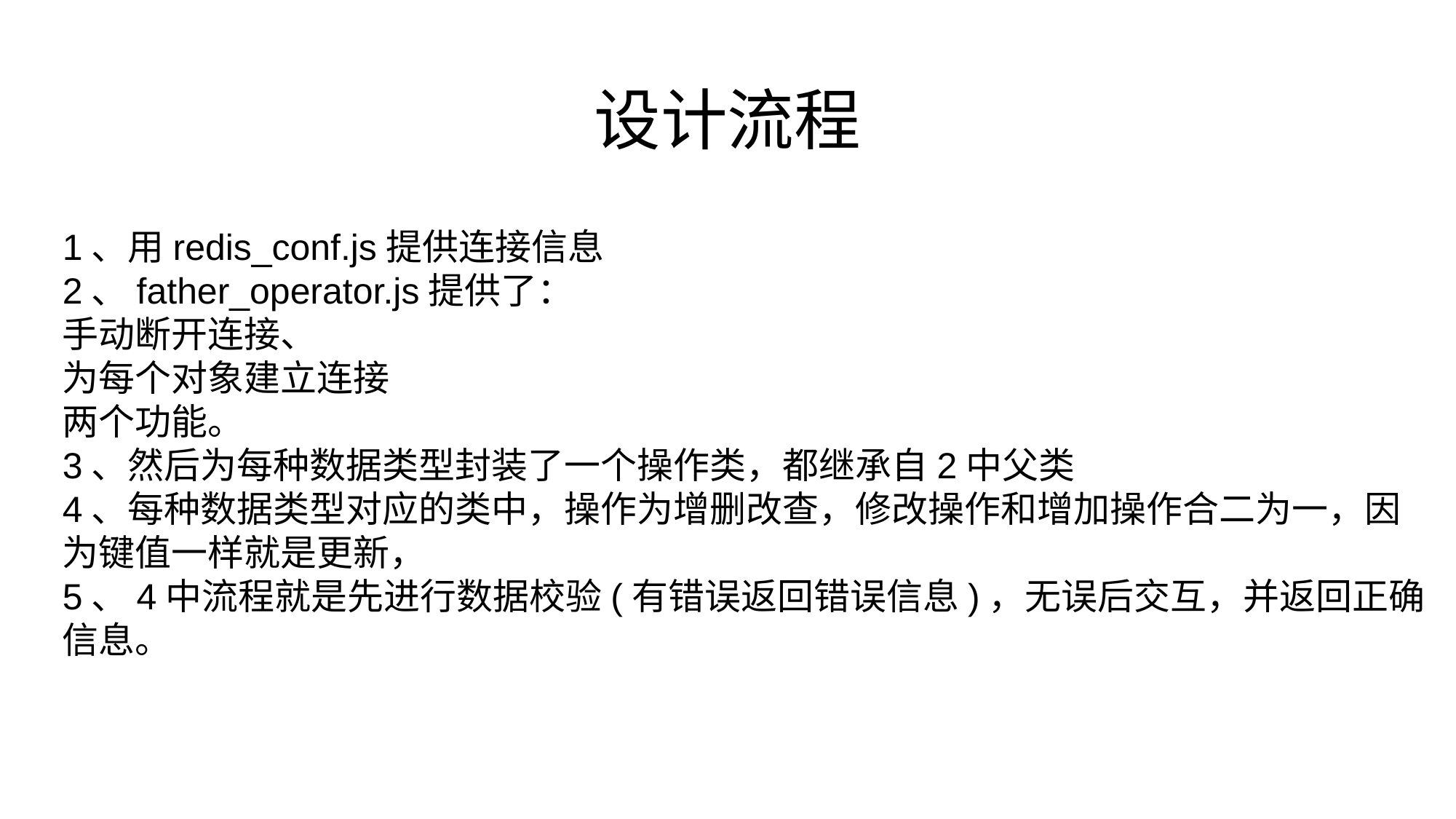

# 设计流程
1、用redis_conf.js提供连接信息
2、father_operator.js提供了：
手动断开连接、
为每个对象建立连接
两个功能。
3、然后为每种数据类型封装了一个操作类，都继承自2中父类
4、每种数据类型对应的类中，操作为增删改查，修改操作和增加操作合二为一，因为键值一样就是更新，
5、4中流程就是先进行数据校验(有错误返回错误信息)，无误后交互，并返回正确信息。